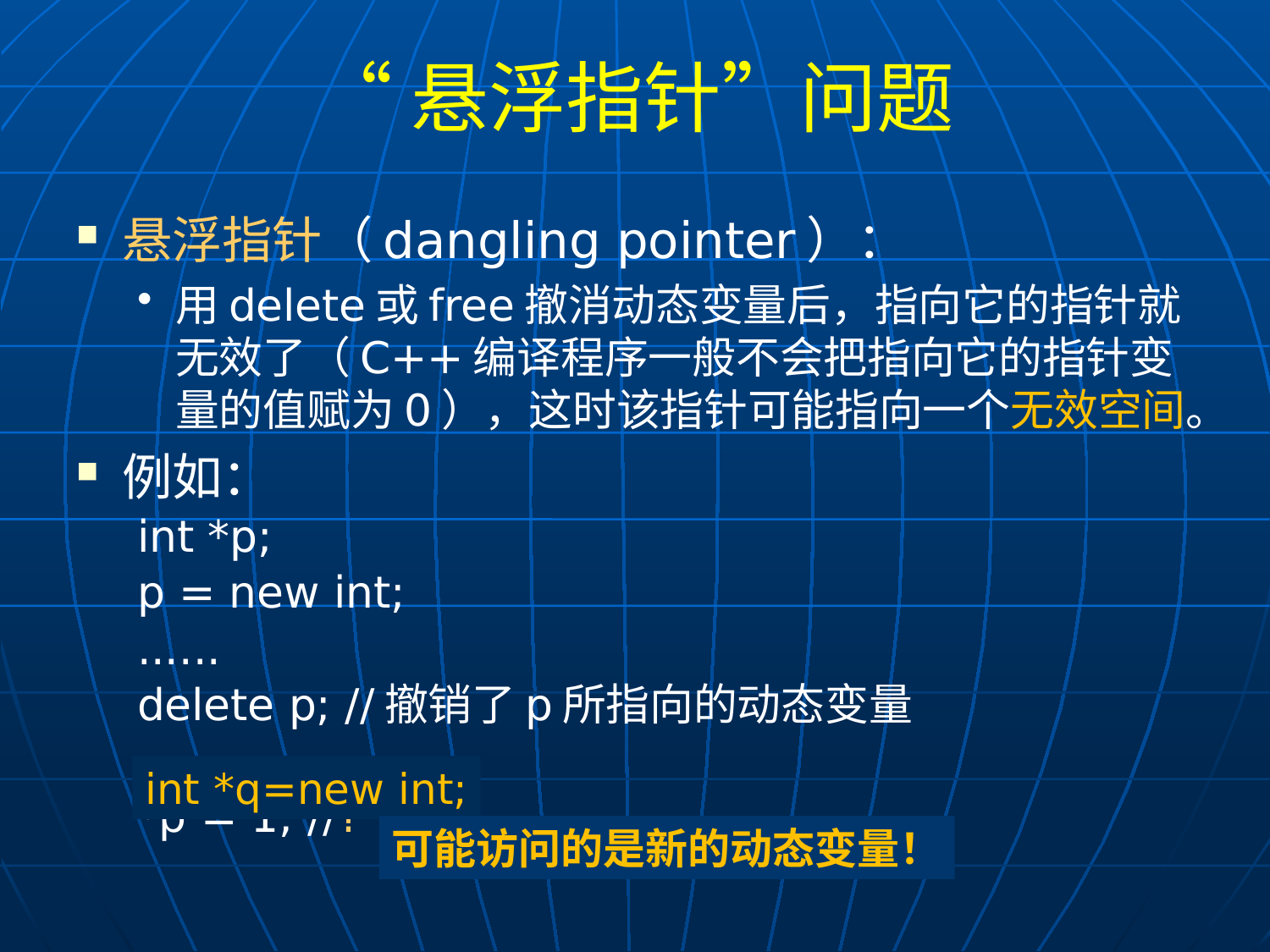

# “悬浮指针”问题
悬浮指针（dangling pointer）：
用delete或free撤消动态变量后，指向它的指针就无效了（C++编译程序一般不会把指向它的指针变量的值赋为0），这时该指针可能指向一个无效空间。
例如：
int *p;
p = new int;
......
delete p; //撤销了p所指向的动态变量
......
*p = 1; //?
int *q=new int;
可能访问的是新的动态变量！